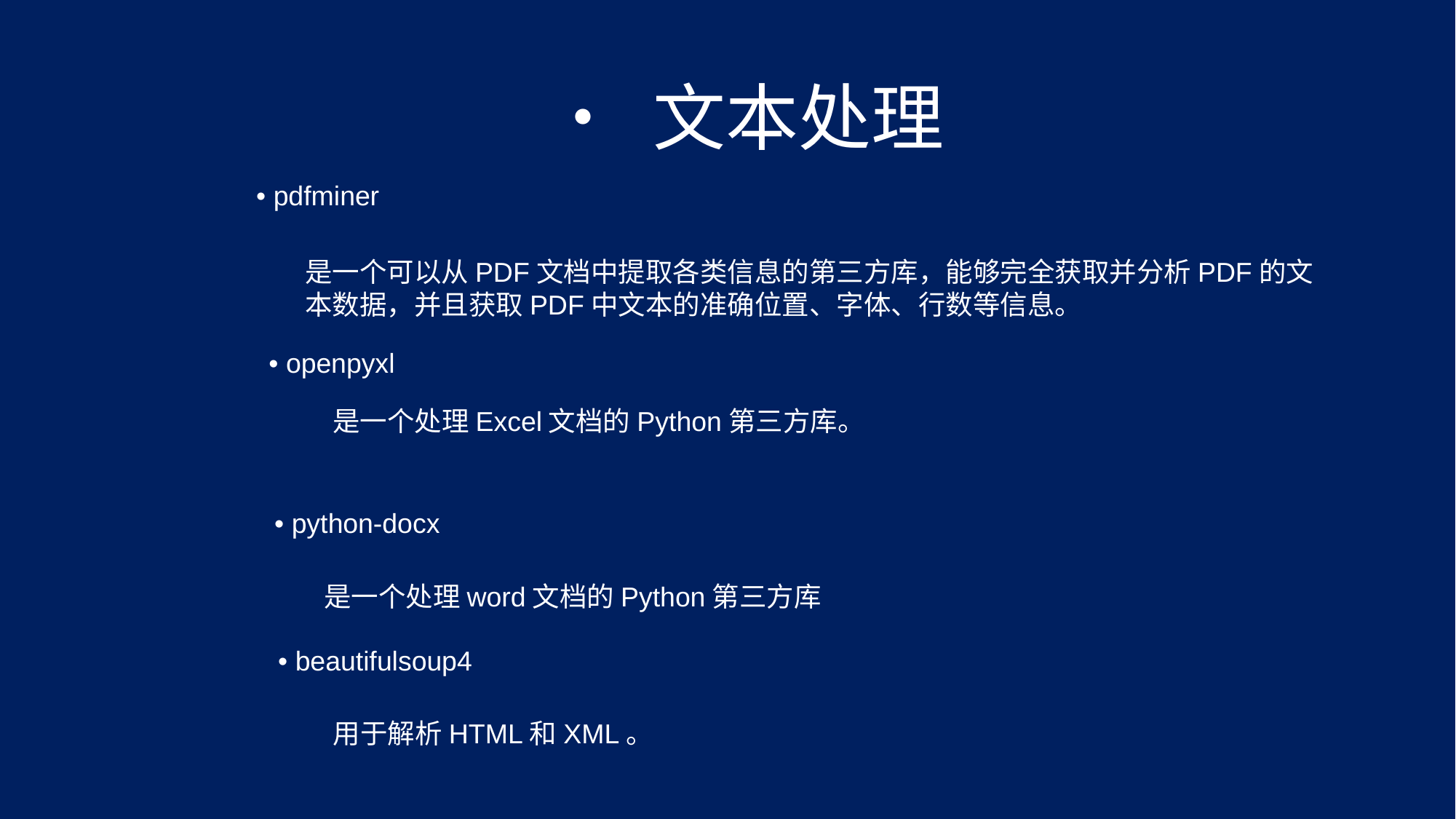

• 文本处理
• pdfminer
是一个可以从PDF文档中提取各类信息的第三方库，能够完全获取并分析PDF的文本数据，并且获取PDF中文本的准确位置、字体、行数等信息。
• openpyxl
是一个处理Excel文档的Python第三方库。
• python-docx
是一个处理word文档的Python第三方库
• beautifulsoup4
用于解析HTML和XML。